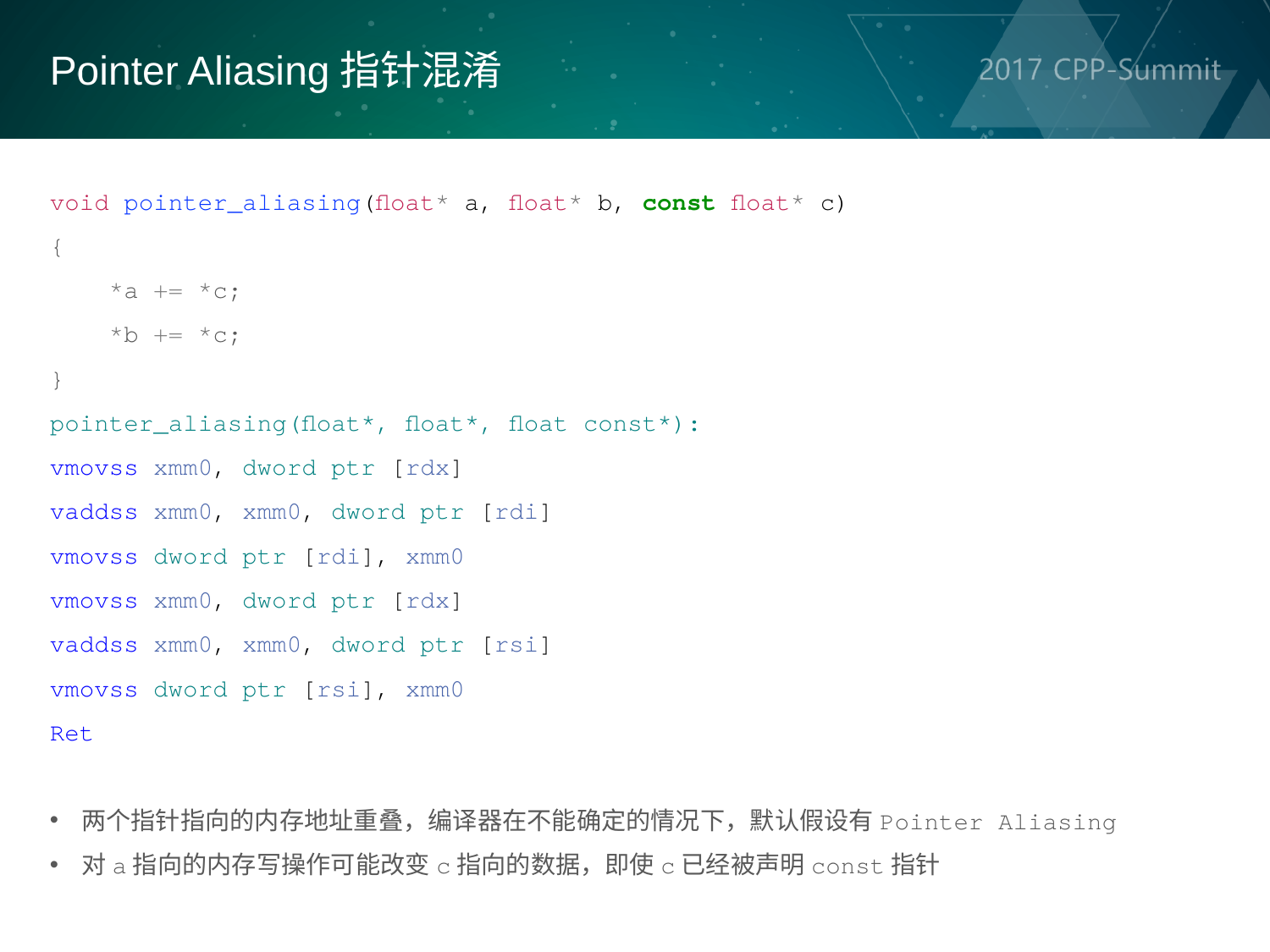

Pointer Aliasing指针混淆

void pointer_aliasing(float* a, float* b, const float* c)
{
    *a += *c;
    *b += *c;
}
pointer_aliasing(float*, float*, float const*):
vmovss xmm0, dword ptr [rdx]
vaddss xmm0, xmm0, dword ptr [rdi]
vmovss dword ptr [rdi], xmm0
vmovss xmm0, dword ptr [rdx]
vaddss xmm0, xmm0, dword ptr [rsi]
vmovss dword ptr [rsi], xmm0
Ret

两个指针指向的内存地址重叠，编译器在不能确定的情况下，默认假设有Pointer Aliasing
对a指向的内存写操作可能改变c指向的数据，即使c已经被声明const指针